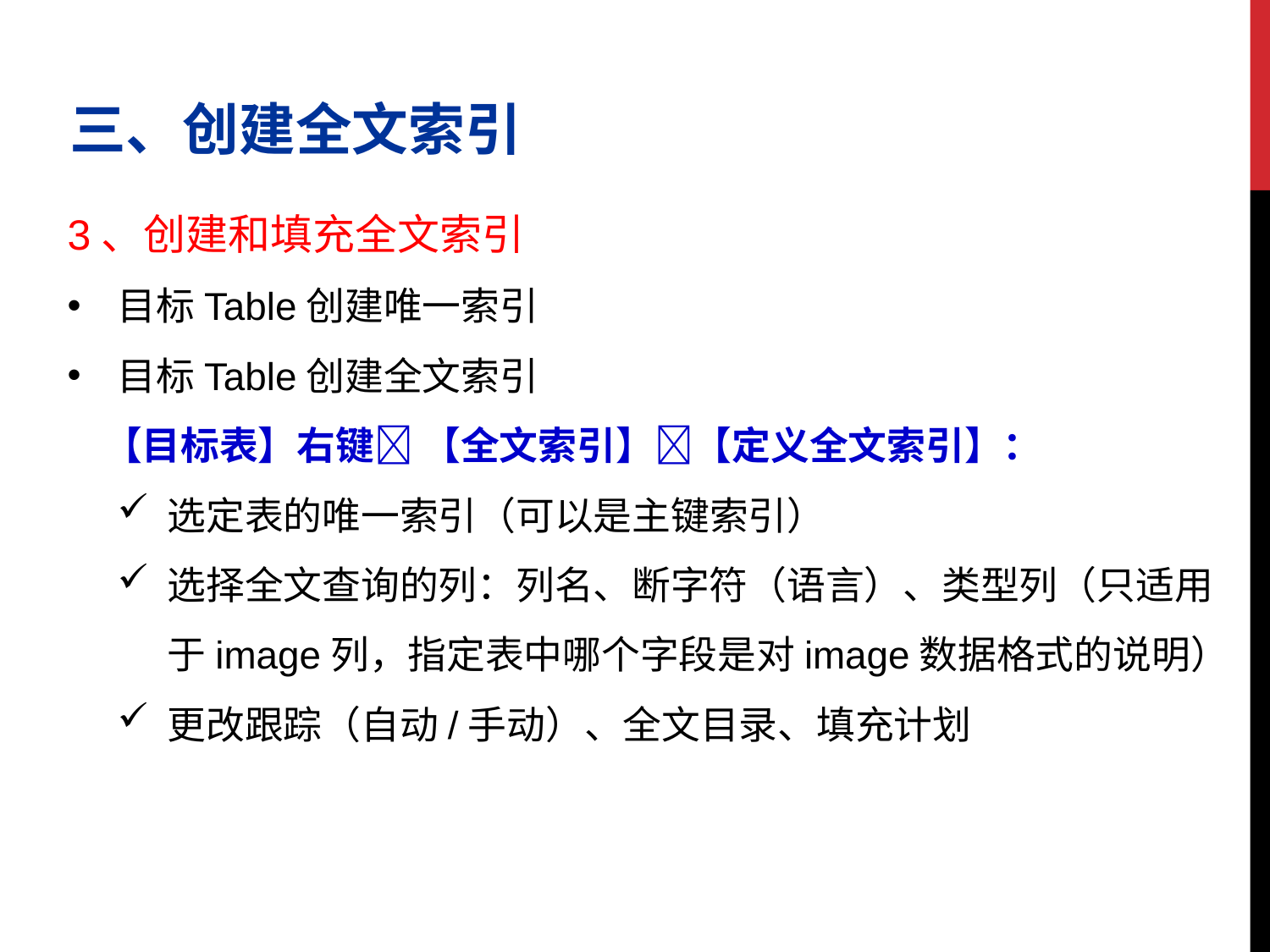

三、创建全文索引
3、创建和填充全文索引
目标Table创建唯一索引
目标Table创建全文索引
   【目标表】右键→ 【全文索引】→【定义全文索引】：
选定表的唯一索引（可以是主键索引）
选择全文查询的列：列名、断字符（语言）、类型列（只适用于image列，指定表中哪个字段是对image数据格式的说明）
更改跟踪（自动/手动）、全文目录、填充计划